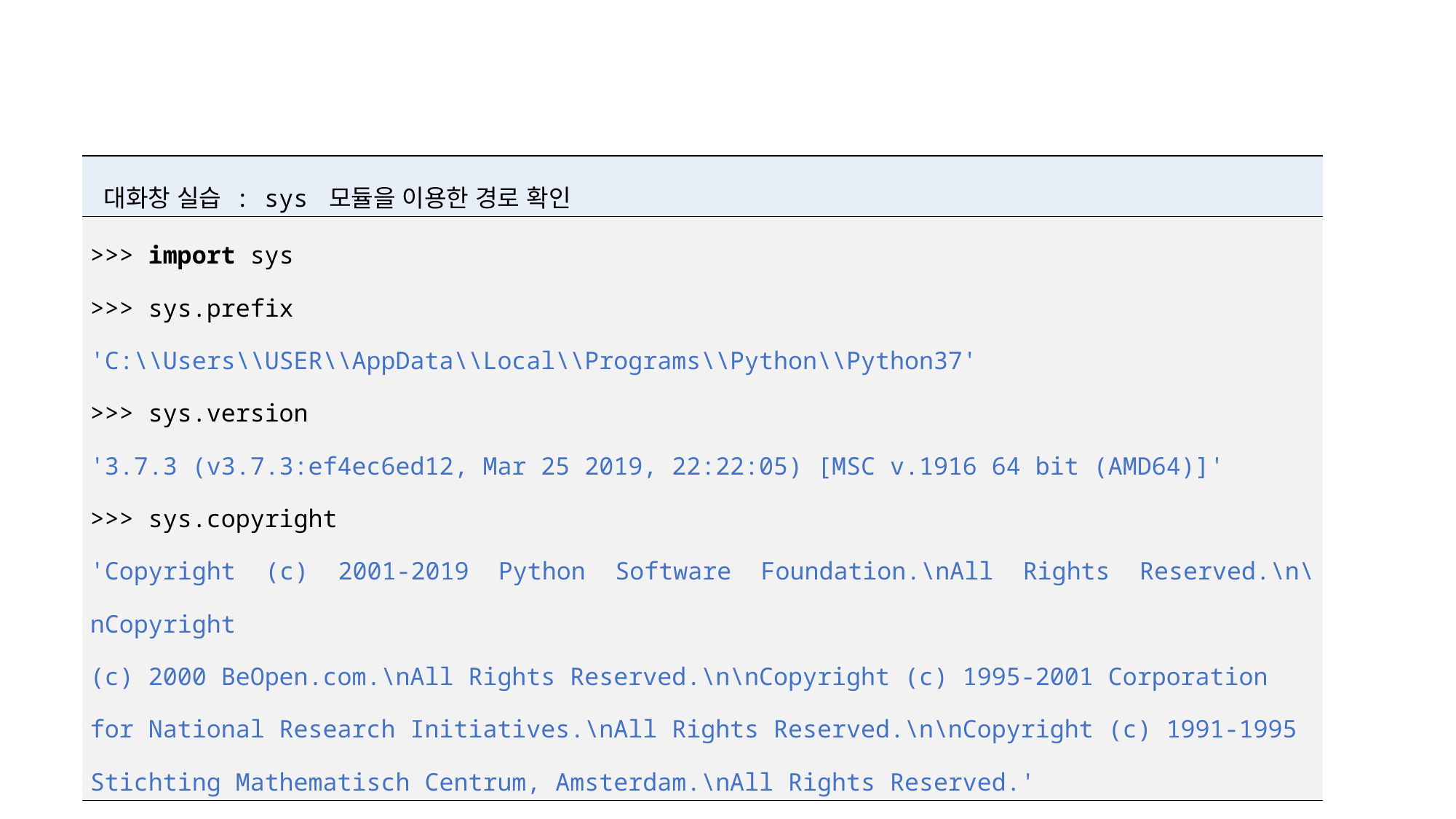

| 대화창 실습 : sys 모듈을 이용한 경로 확인 |
| --- |
| >>> import sys >>> sys.prefix 'C:\\Users\\USER\\AppData\\Local\\Programs\\Python\\Python37' >>> sys.version '3.7.3 (v3.7.3:ef4ec6ed12, Mar 25 2019, 22:22:05) [MSC v.1916 64 bit (AMD64)]' >>> sys.copyright 'Copyright (c) 2001-2019 Python Software Foundation.\nAll Rights Reserved.\n\nCopyright (c) 2000 BeOpen.com.\nAll Rights Reserved.\n\nCopyright (c) 1995-2001 Corporation for National Research Initiatives.\nAll Rights Reserved.\n\nCopyright (c) 1991-1995 Stichting Mathematisch Centrum, Amsterdam.\nAll Rights Reserved.' |